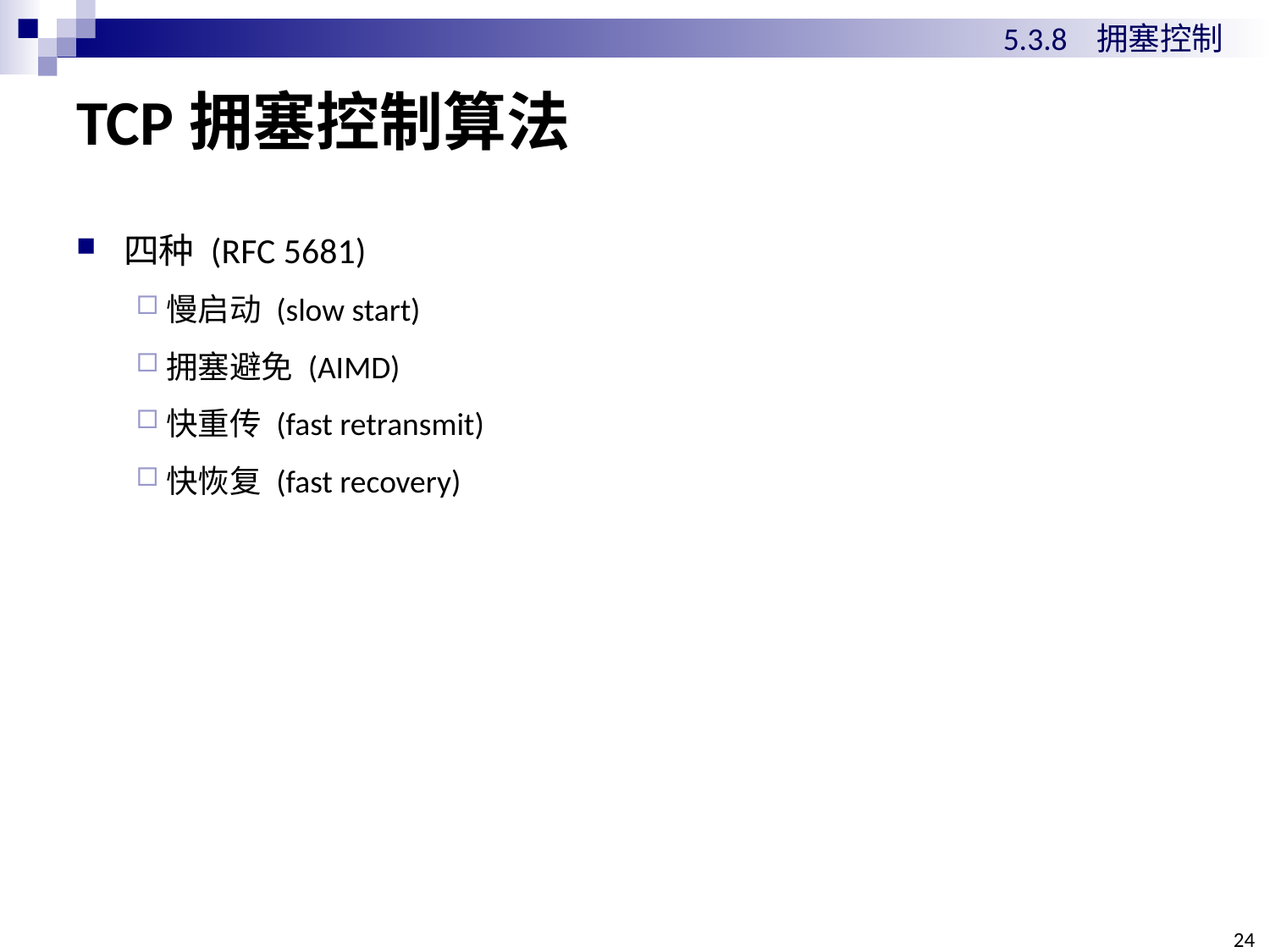

5.3.8   拥塞控制
# TCP拥塞控制算法
四种 (RFC 5681)
慢启动 (slow start)
拥塞避免 (AIMD)
快重传 (fast retransmit)
快恢复 (fast recovery)

24